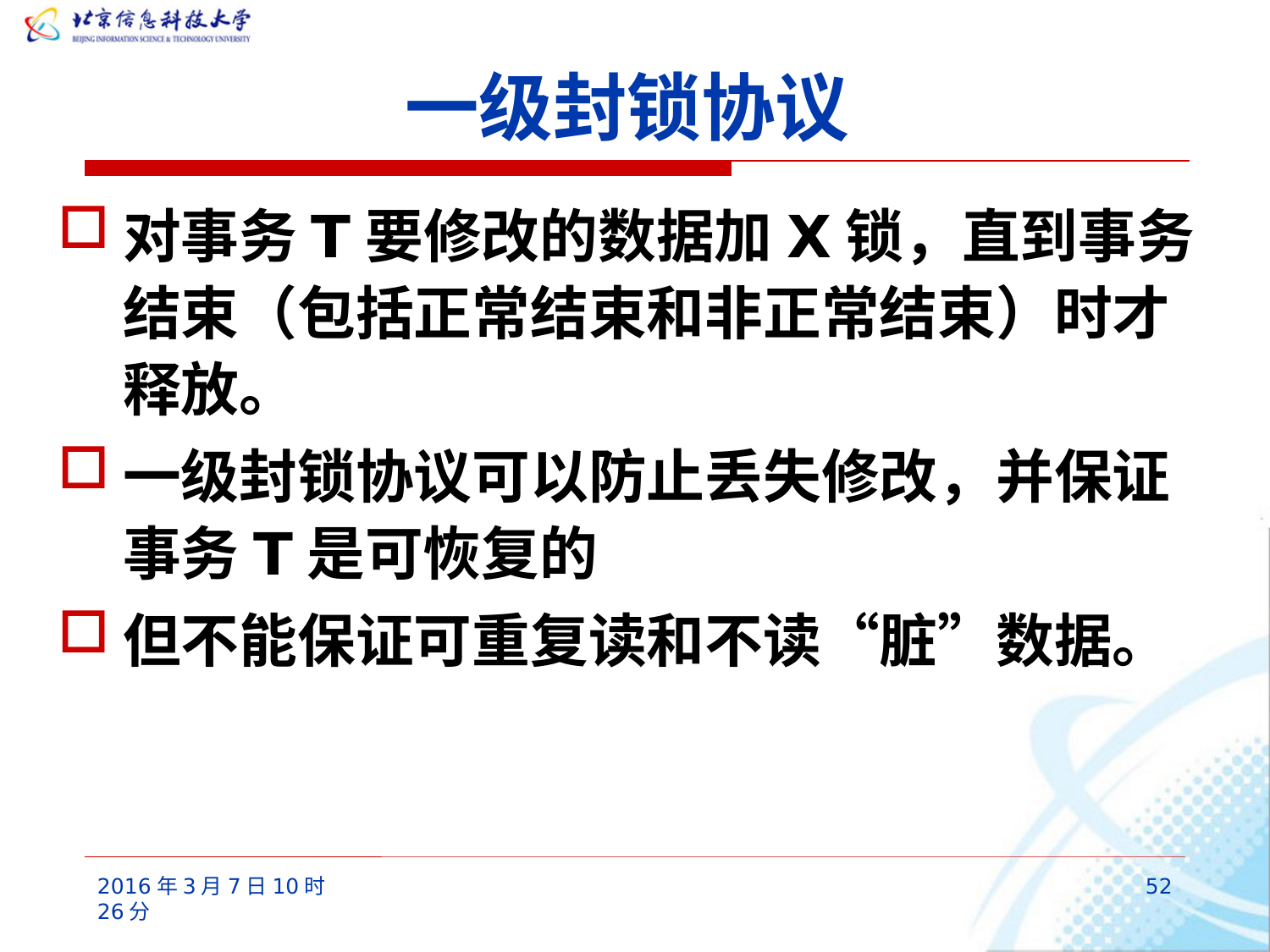

# 一级封锁协议
对事务T要修改的数据加X锁，直到事务结束（包括正常结束和非正常结束）时才释放。
一级封锁协议可以防止丢失修改，并保证事务T是可恢复的
但不能保证可重复读和不读“脏”数据。
2016年3月7日10时26分
52